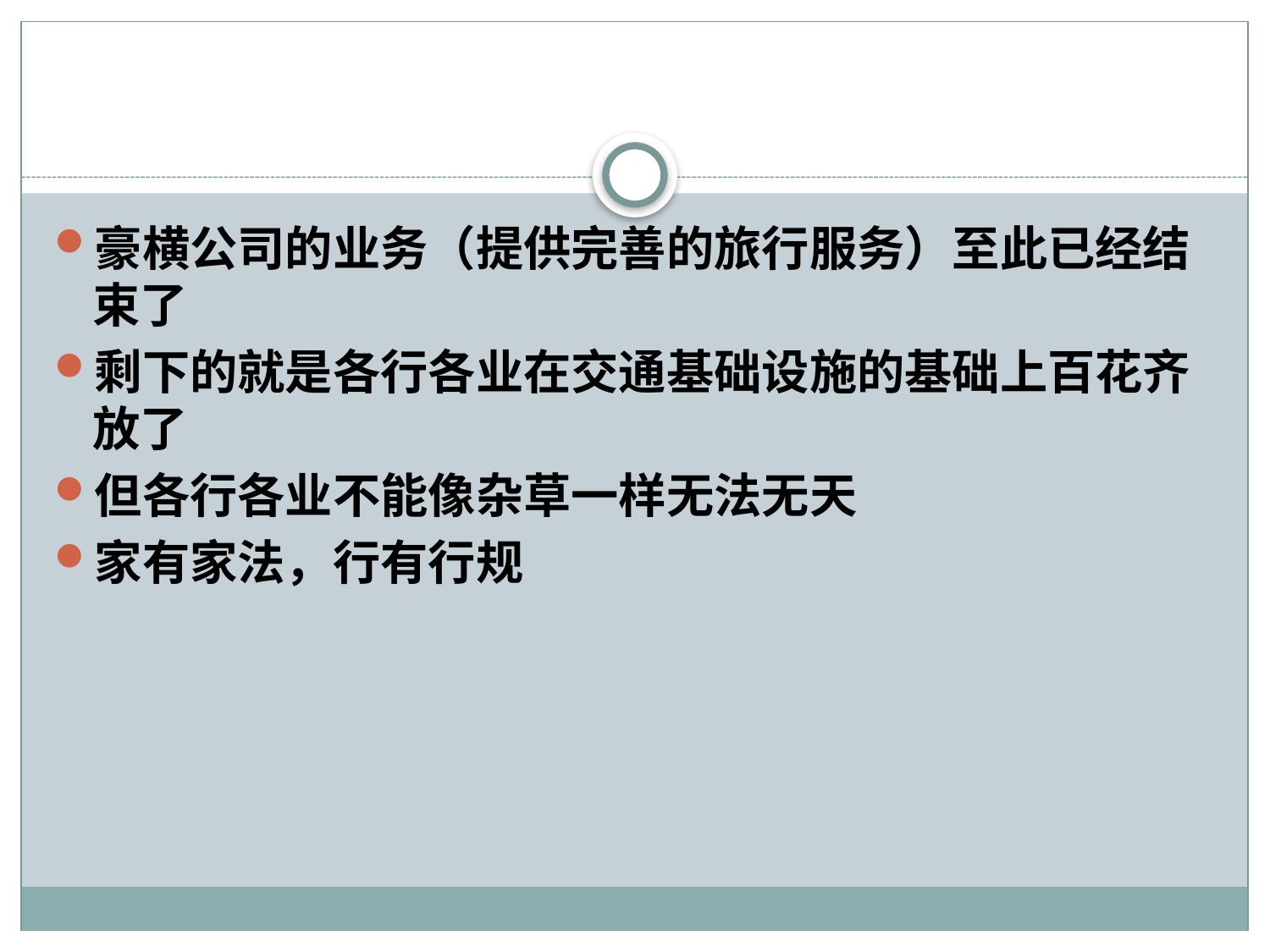

#
豪横公司的业务（提供完善的旅行服务）至此已经结束了
剩下的就是各行各业在交通基础设施的基础上百花齐放了
但各行各业不能像杂草一样无法无天
家有家法，行有行规